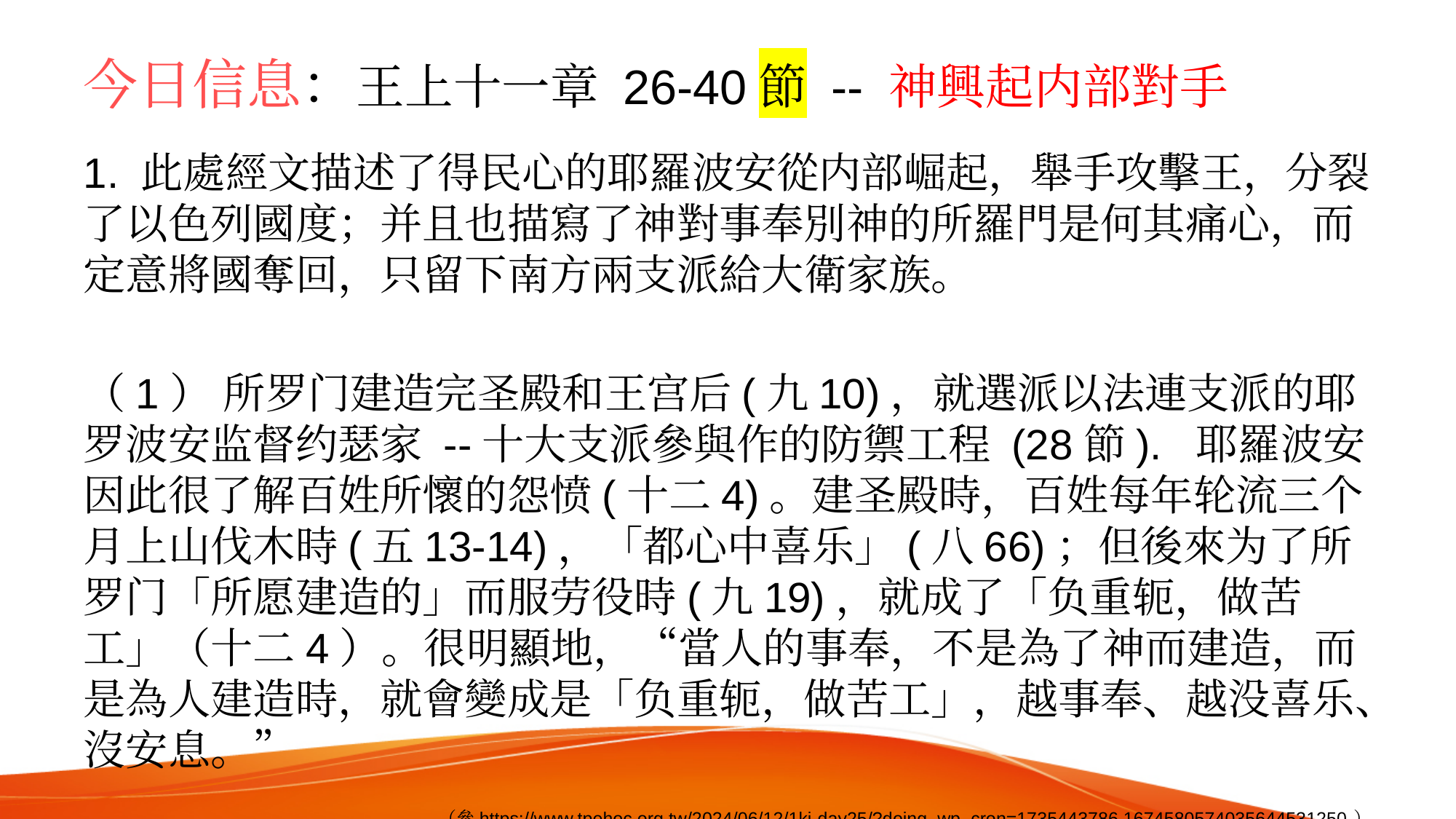

# 今日信息：王上十一章 26-40節 -- 神興起内部對手
1. 此處經文描述了得民心的耶羅波安從内部崛起，舉手攻擊王，分裂了以色列國度；并且也描寫了神對事奉別神的所羅門是何其痛心，而定意將國奪回，只留下南方兩支派給大衛家族。

（1） 所罗门建造完圣殿和王宫后(九10)，就選派以法連支派的耶罗波安监督约瑟家 --十大支派參與作的防禦工程 (28節).  耶羅波安因此很了解百姓所懷的怨愤(十二4)。建圣殿時，百姓每年轮流三个月上山伐木時(五13-14)，「都心中喜乐」(八66)；但後來为了所罗门「所愿建造的」而服劳役時(九19)，就成了「负重轭，做苦工」（十二4）。很明顯地，“當人的事奉，不是為了神而建造，而是為人建造時，就會變成是「负重轭，做苦工」，越事奉、越没喜乐、沒安息。”
  （參https://www.tpehoc.org.tw/2024/06/12/1ki-day25/?doing_wp_cron=1735443786.1674580574035644531250）

而耶罗波安在建造米罗的期间被神拣选，成为所罗门的敌人。也就是说，所罗门献殿之后，灵命急剧下滑，神从那时开始预备管教他。
同样，我们的事奉若不是为了神的建造，而是为了人的建造，也会成为「负重轭，做苦工」，越事奉、越没有喜乐和安息。